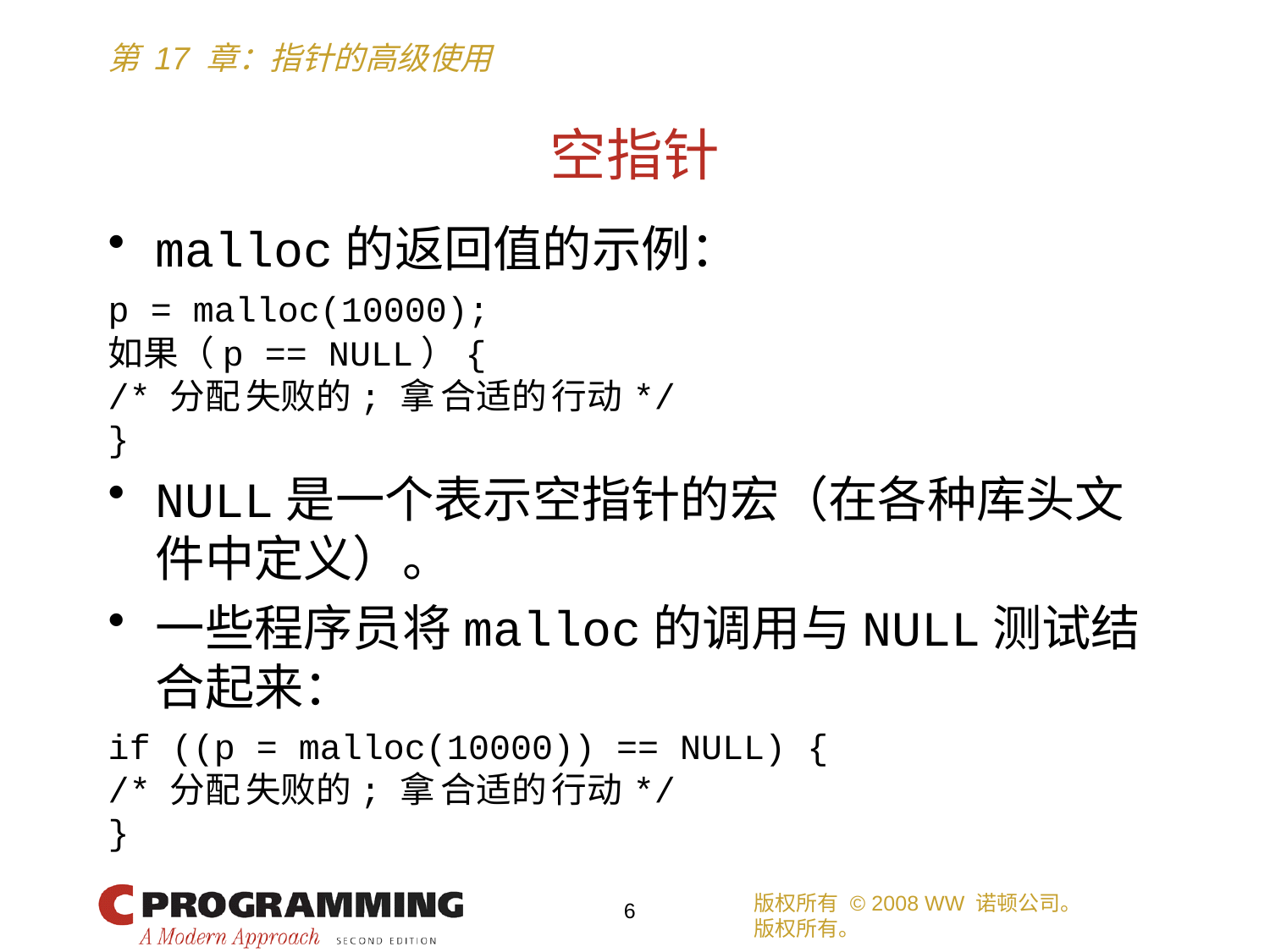

# 空指针
malloc的返回值的示例：
p = malloc(10000);
如果（p == NULL）{
/* 分配 失败的; 拿 合适的 行动 */
}
NULL是一个表示空指针的宏（在各种库头文件中定义）。
一些程序员将malloc的调用与NULL测试结合起来：
if ((p = malloc(10000)) == NULL) {
/* 分配 失败的; 拿 合适的 行动 */
}
版权所有 © 2008 WW 诺顿公司。
版权所有。
6